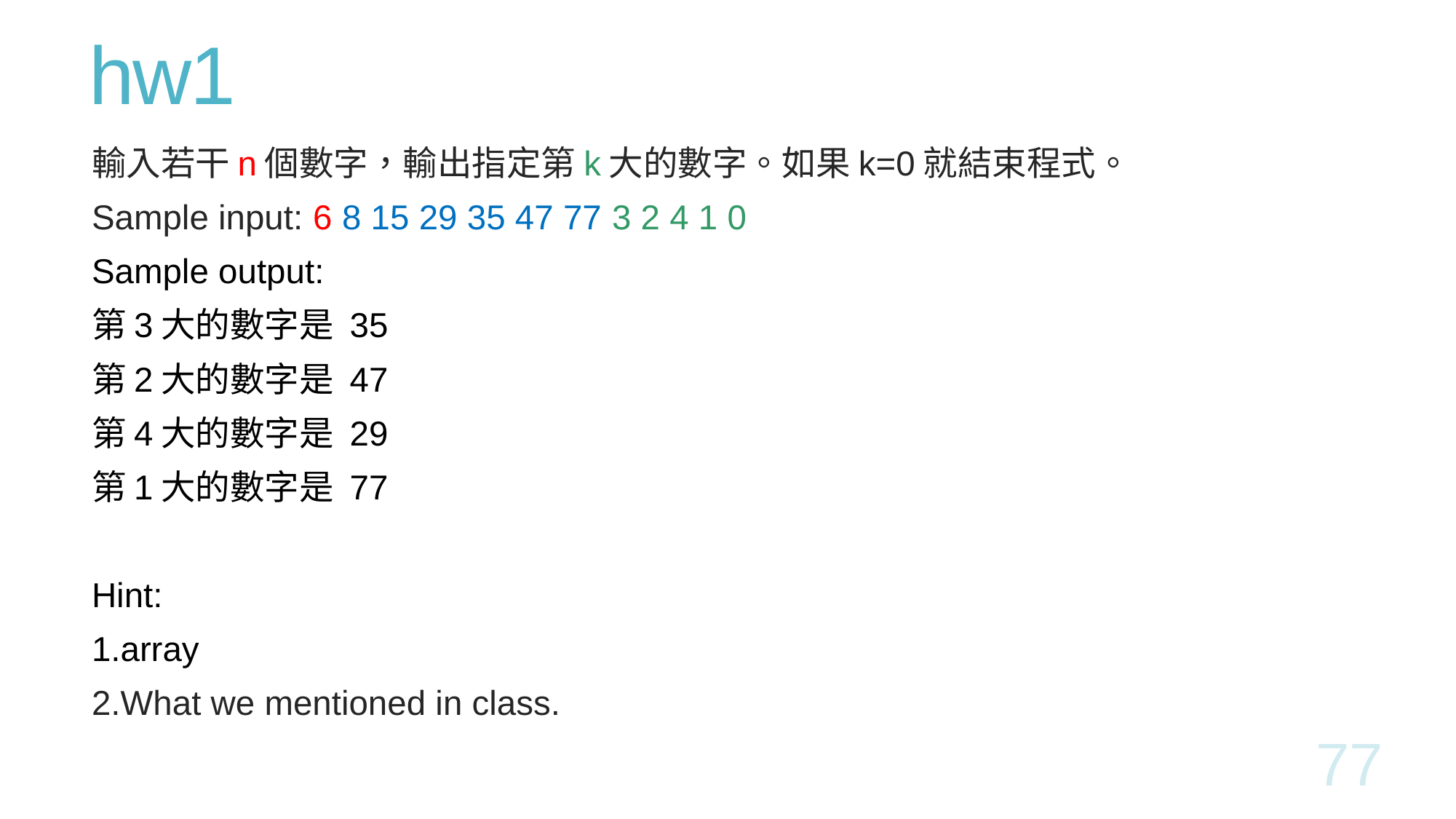

# hw1
輸入若干n個數字，輸出指定第k大的數字。如果k=0就結束程式。
Sample input: 6 8 15 29 35 47 77 3 2 4 1 0
Sample output:
第3大的數字是 35
第2大的數字是 47
第4大的數字是 29
第1大的數字是 77

Hint:
1.array
2.What we mentioned in class.

77